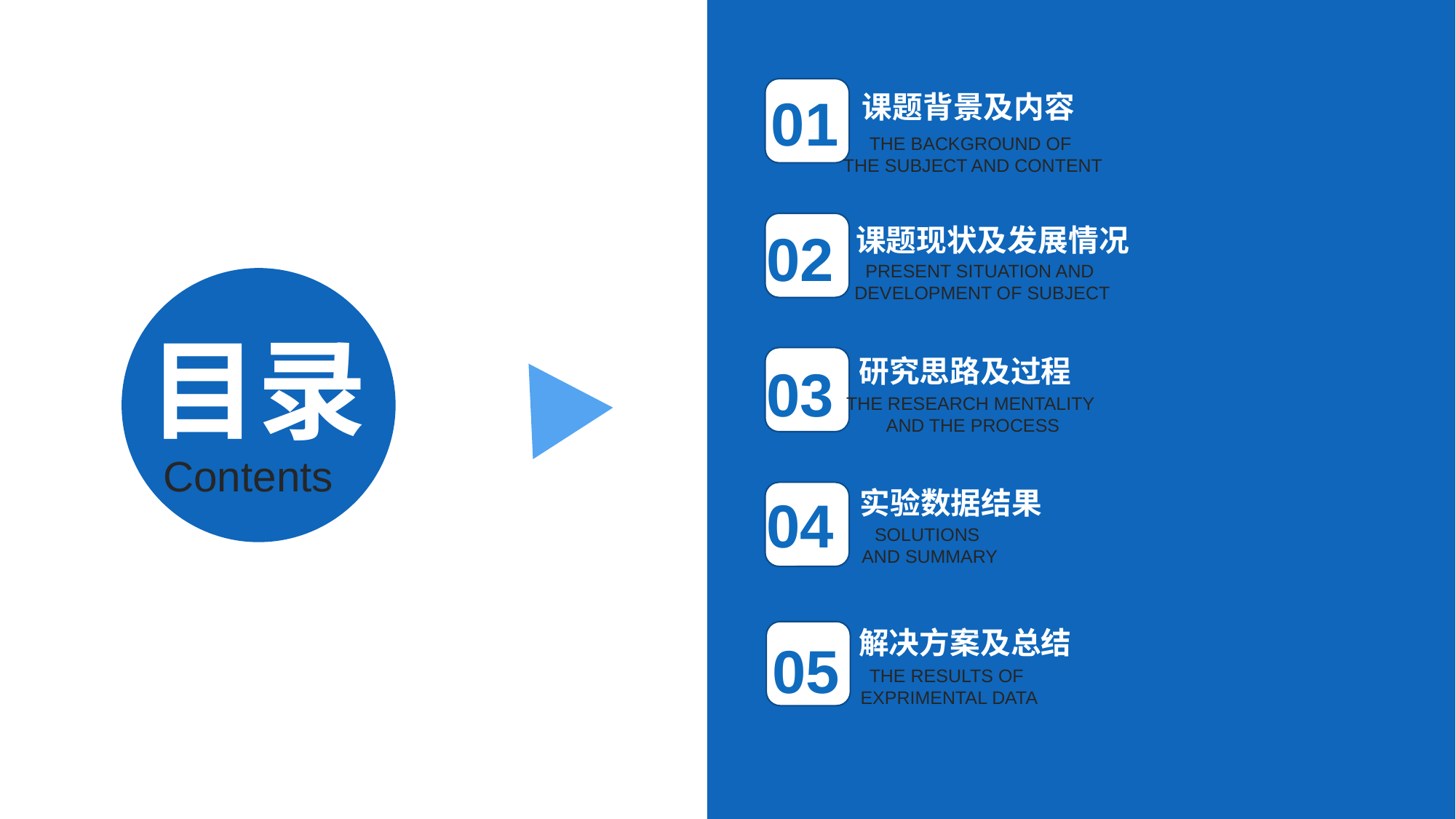

01
课题背景及内容
THE BACKGROUND OF
THE SUBJECT AND CONTENT

02
课题现状及发展情况
PRESENT SITUATION AND
DEVELOPMENT OF SUBJECT

目录
研究思路及过程

03

THE RESEARCH MENTALITY
AND THE PROCESS
Contents
实验数据结果
04

SOLUTIONS
AND SUMMARY
解决方案及总结

05
THE RESULTS OF
EXPRIMENTAL DATA